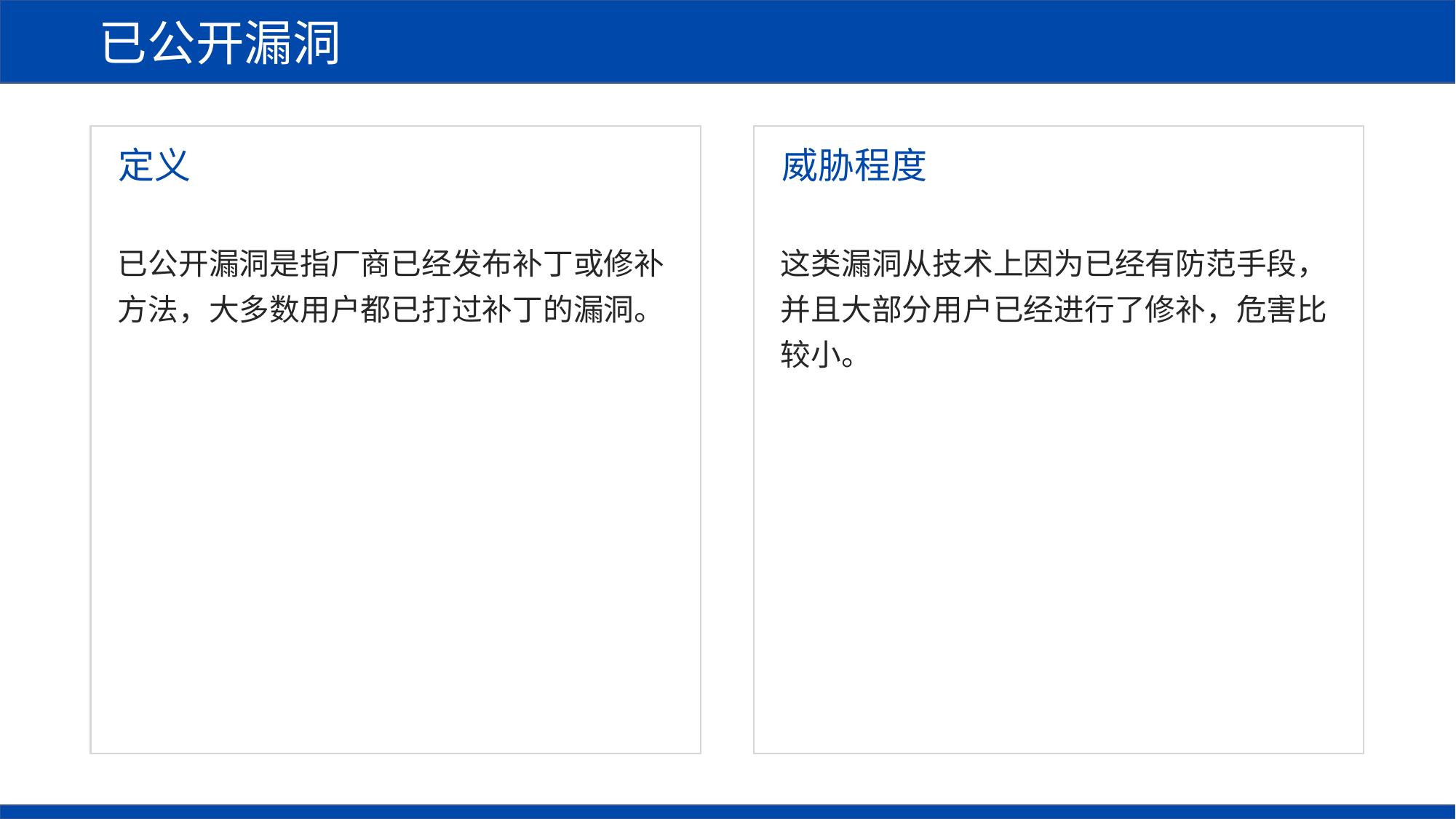

已公开漏洞

定义
威胁程度
已公开漏洞是指厂商已经发布补丁或修补方法，大多数用户都已打过补丁的漏洞。
这类漏洞从技术上因为已经有防范手段，并且大部分用户已经进行了修补，危害比较小。